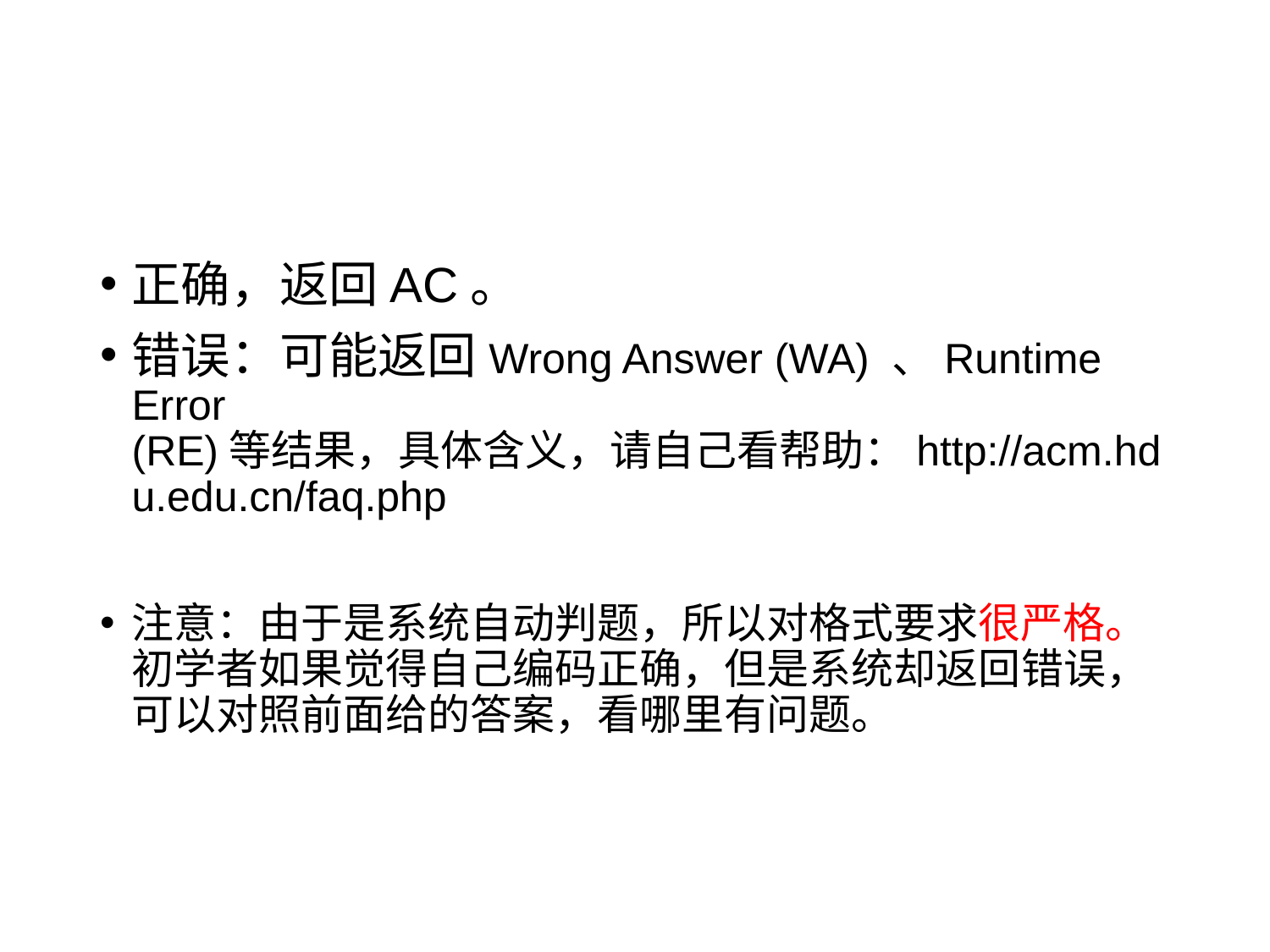

正确，返回AC。
错误：可能返回Wrong Answer (WA) 、Runtime Error (RE)等结果，具体含义，请自己看帮助：http://acm.hdu.edu.cn/faq.php

注意：由于是系统自动判题，所以对格式要求很严格。初学者如果觉得自己编码正确，但是系统却返回错误，可以对照前面给的答案，看哪里有问题。